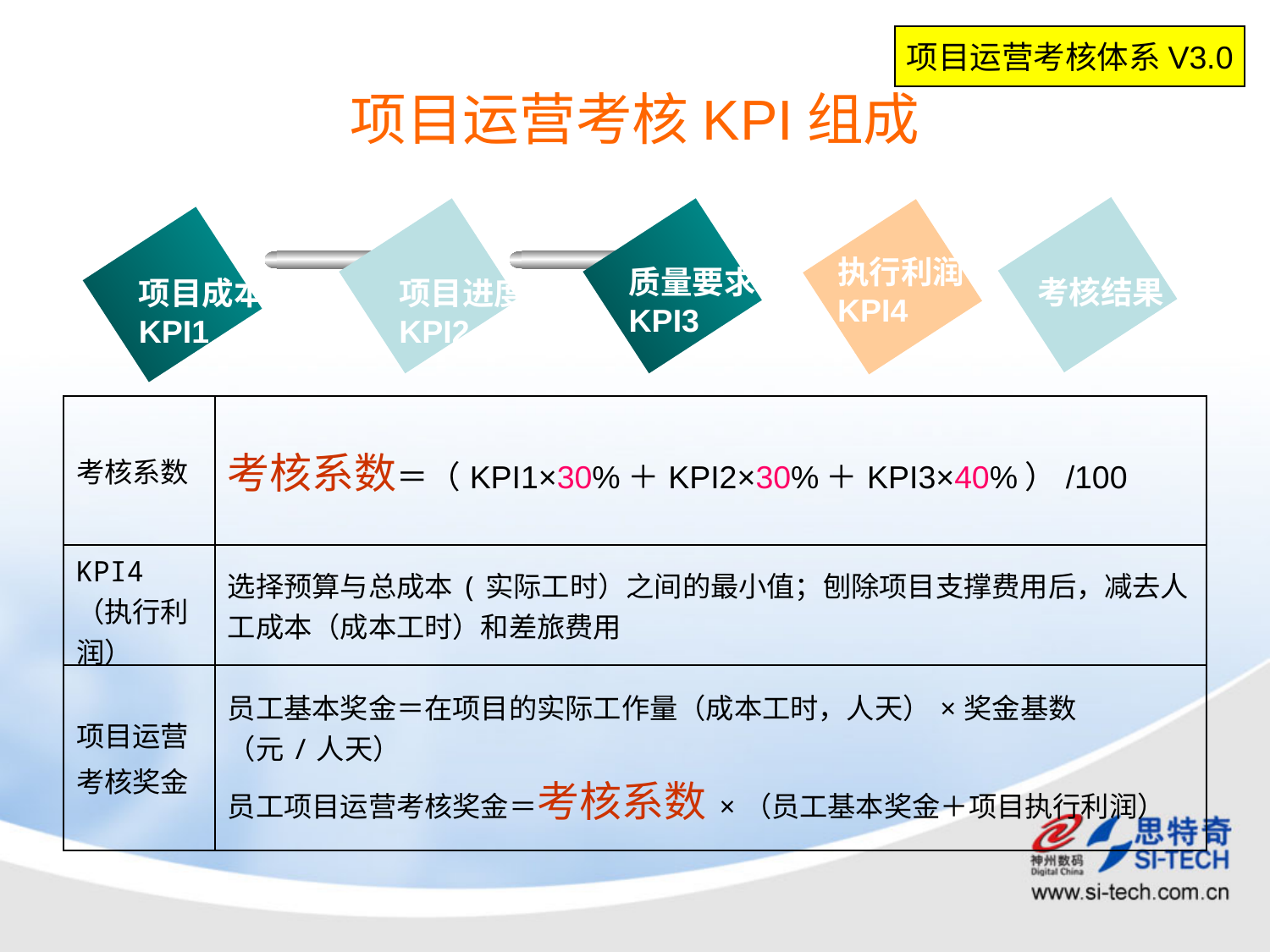

项目运营考核体系V3.0
# 项目运营考核KPI组成

执行利润KPI4

质量要求
KPI3
考核结果
项目成本
KPI1
项目进度
KPI2
| 考核系数 | 考核系数＝（KPI1×30%＋KPI2×30%＋KPI3×40%）/100 |
| --- | --- |
| KPI4（执行利润） | 选择预算与总成本(实际工时）之间的最小值；刨除项目支撑费用后，减去人工成本（成本工时）和差旅费用 |
| 项目运营考核奖金 | 员工基本奖金＝在项目的实际工作量（成本工时，人天）×奖金基数（元/人天） 员工项目运营考核奖金＝考核系数×（员工基本奖金＋项目执行利润） |